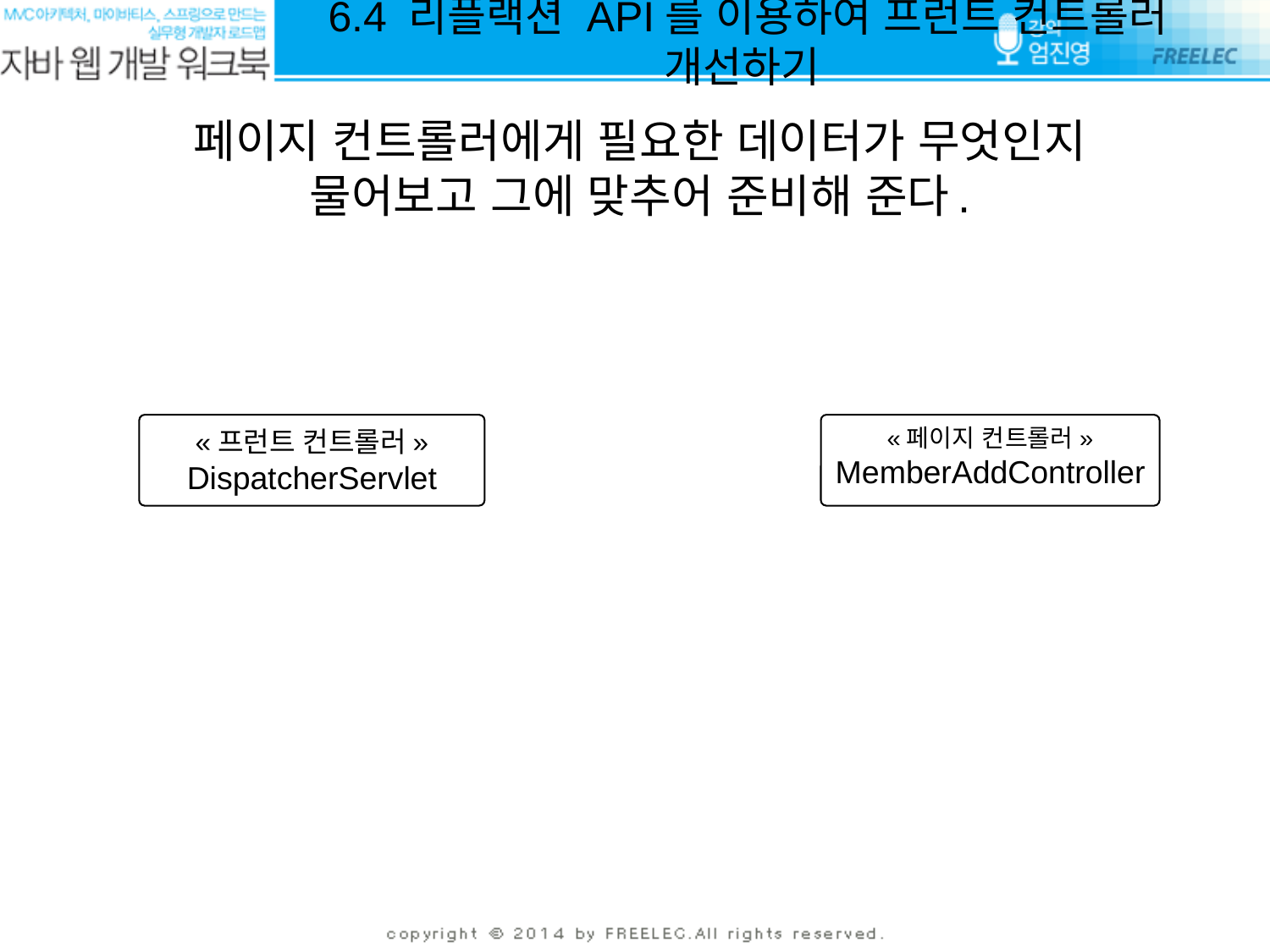

6.4 리플랙션 API를 이용하여 프런트 컨트롤러 개선하기
페이지 컨트롤러에게 필요한 데이터가 무엇인지 물어보고 그에 맞추어 준비해 준다.
«프런트 컨트롤러»
DispatcherServlet
«페이지 컨트롤러»
MemberAddController